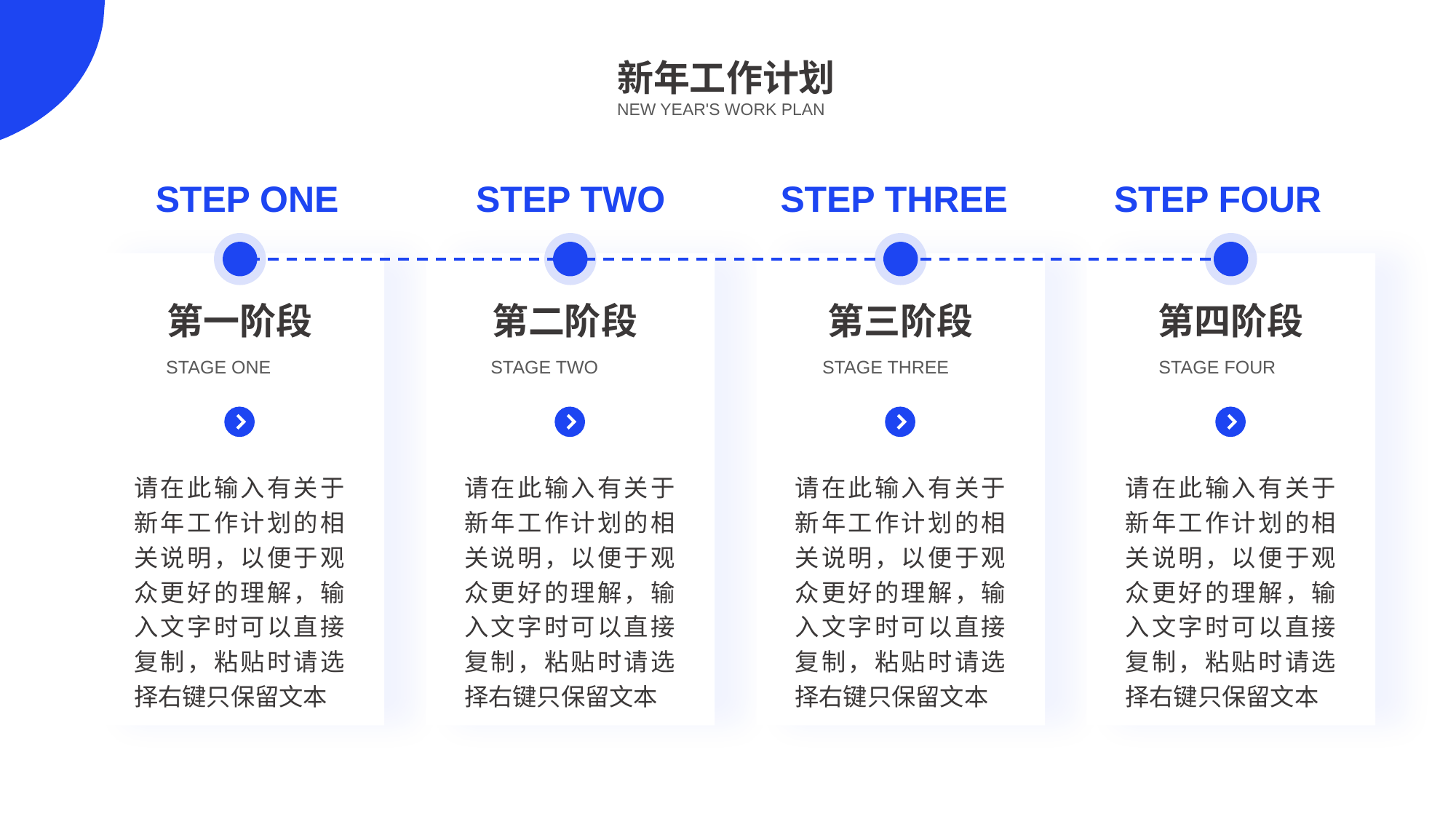

新年工作计划
NEW YEAR'S WORK PLAN
STEP ONE
STEP TWO
STEP THREE
STEP FOUR

第一阶段
第二阶段
第三阶段
第四阶段
STAGE ONE
STAGE TWO
STAGE THREE
STAGE FOUR

请在此输入有关于新年工作计划的相关说明，以便于观众更好的理解，输入文字时可以直接复制，粘贴时请选择右键只保留文本
请在此输入有关于新年工作计划的相关说明，以便于观众更好的理解，输入文字时可以直接复制，粘贴时请选择右键只保留文本
请在此输入有关于新年工作计划的相关说明，以便于观众更好的理解，输入文字时可以直接复制，粘贴时请选择右键只保留文本
请在此输入有关于新年工作计划的相关说明，以便于观众更好的理解，输入文字时可以直接复制，粘贴时请选择右键只保留文本